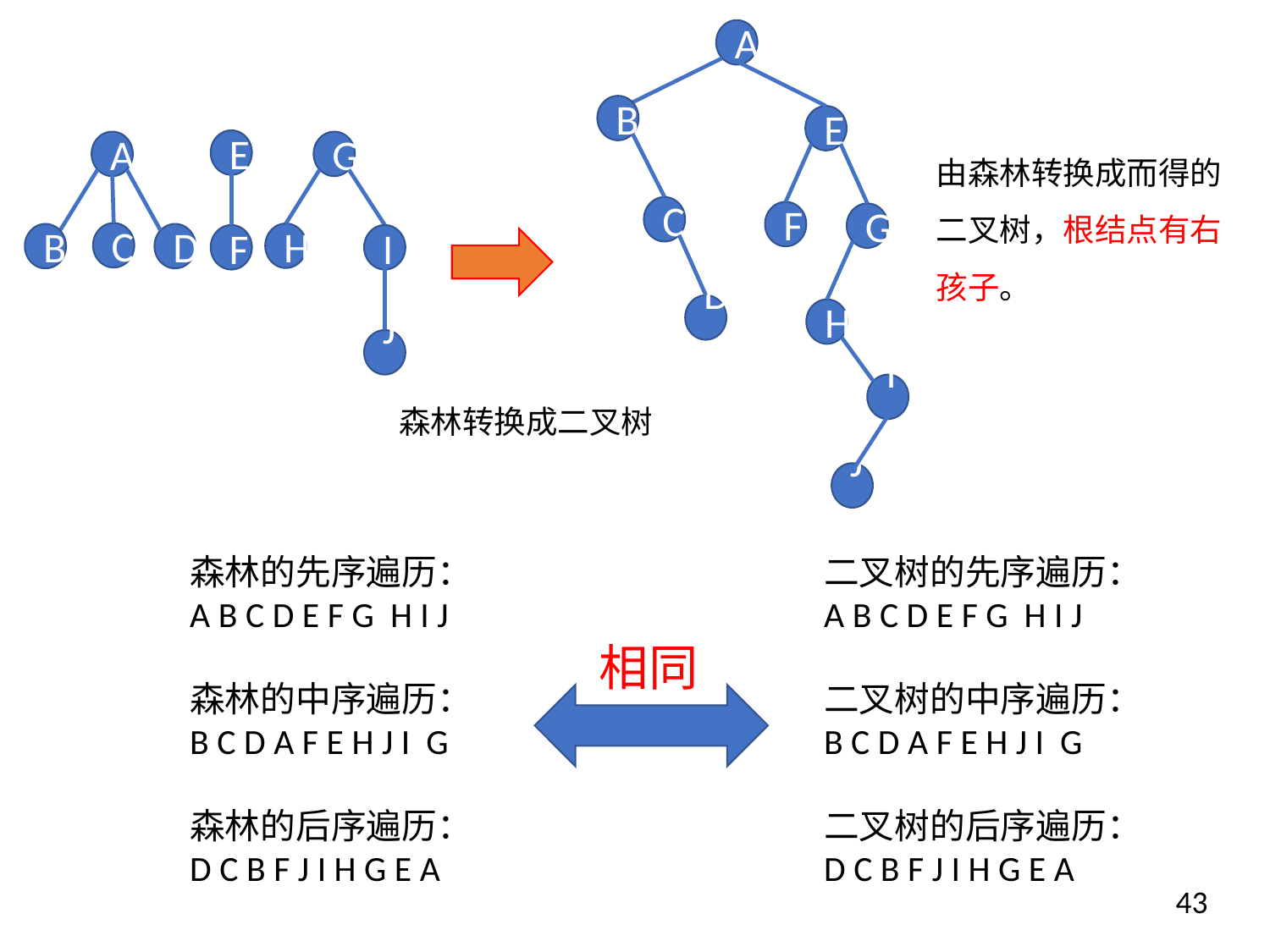

A
B
E
由森林转换成而得的二叉树，根结点有右孩子。
E
A
G
C
F
G
C
H
B
D
F
I

D
H
J
I
森林转换成二叉树
J
森林的先序遍历：
A B C D E F G  H I J

森林的中序遍历：
B C D A F E H J I  G

森林的后序遍历：
D C B F J I H G E A
二叉树的先序遍历：
A B C D E F G  H I J

二叉树的中序遍历：
B C D A F E H J I  G

二叉树的后序遍历：
D C B F J I H G E A
相同

43